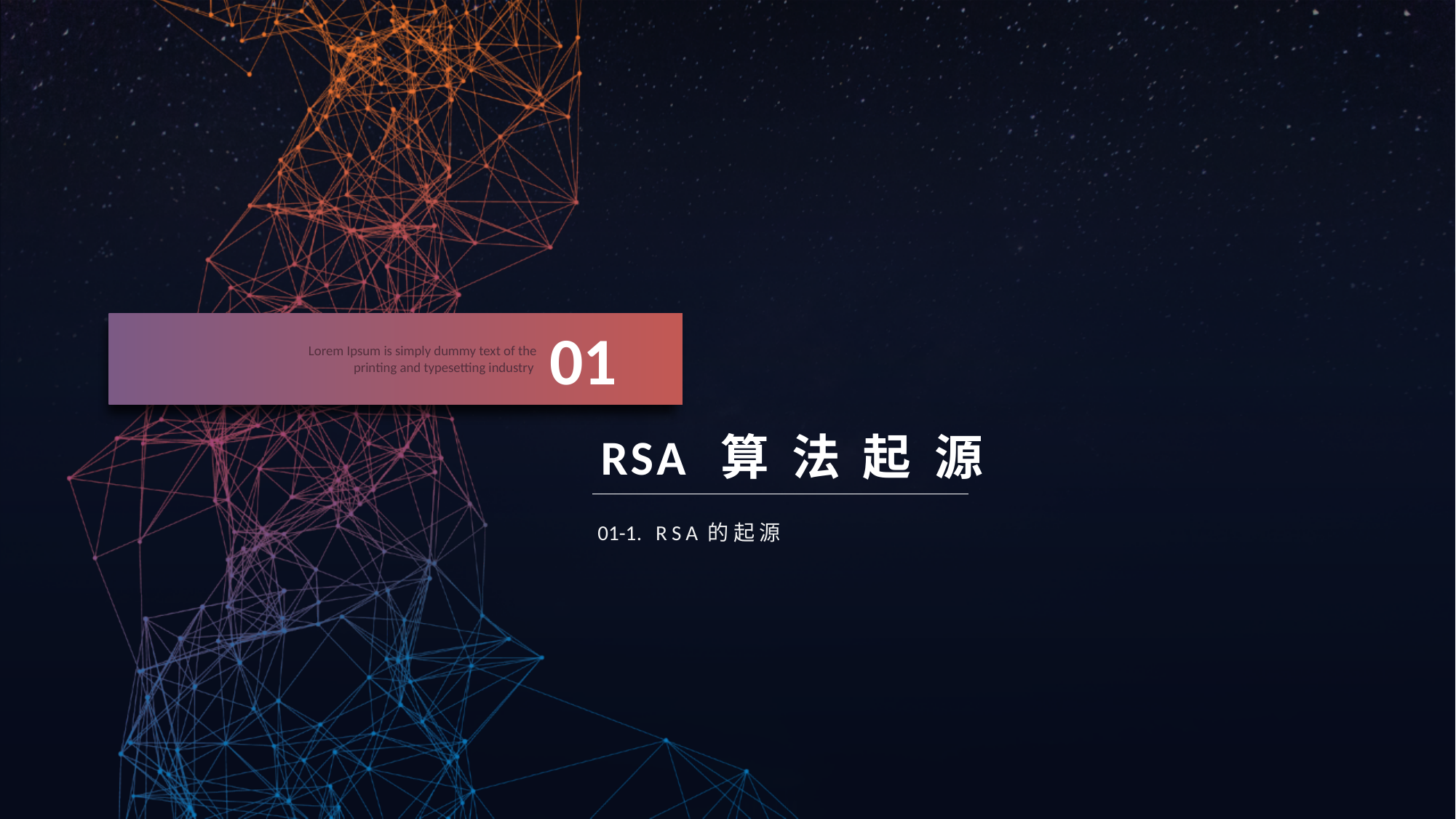

01

Lorem Ipsum is simply dummy text of the printing and typesetting industry
RSA算法起源
01-1. RSA的起源